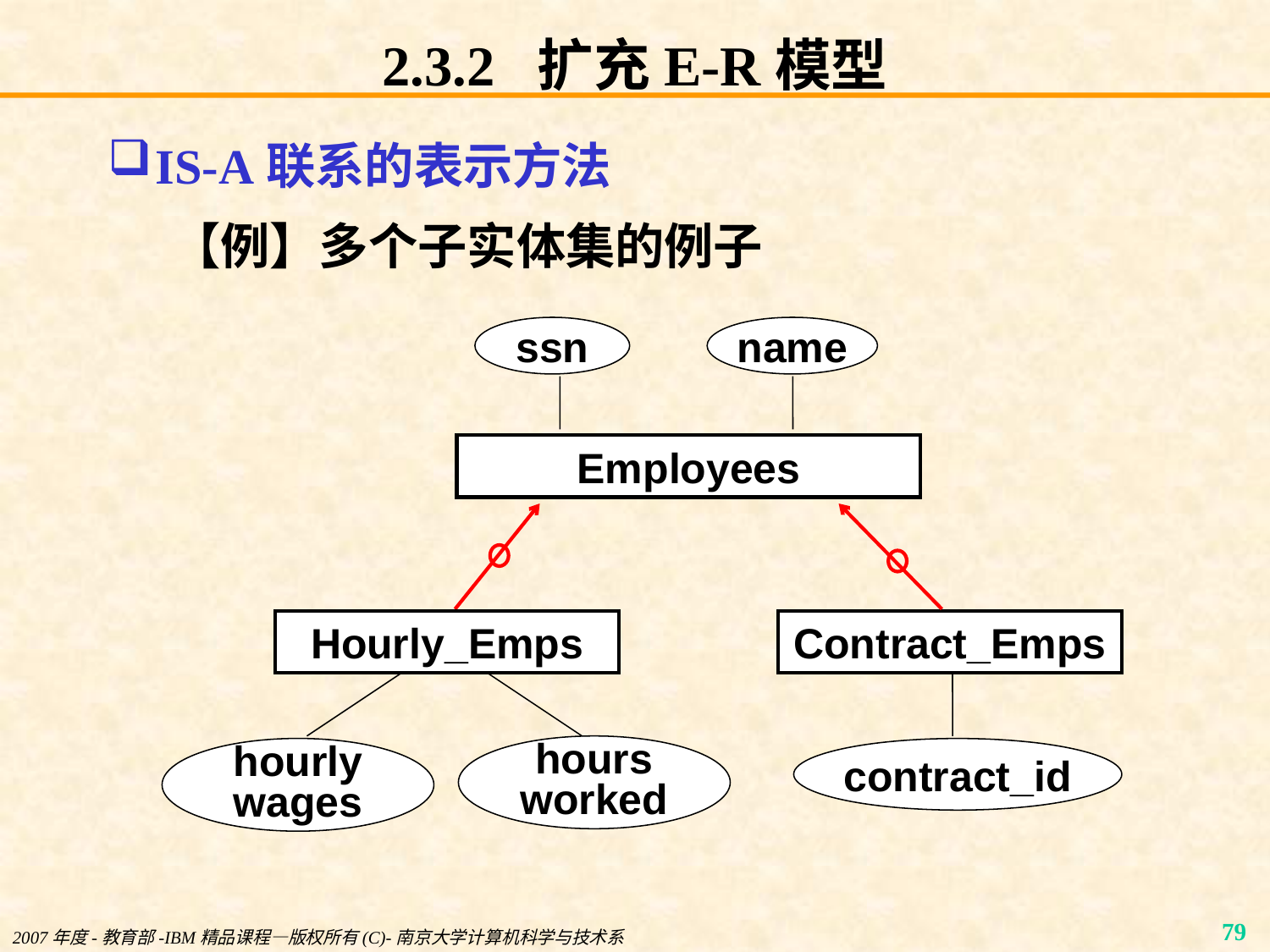

# 2.3.2  扩充E-R模型
IS-A联系的表示方法
【例】多个子实体集的例子
ssn
name

Employees

Hourly_Emps

hours worked
hourly wages
Contract_Emps

contract_id
79
2007年度-教育部-IBM精品课程—版权所有(C)-南京大学计算机科学与技术系